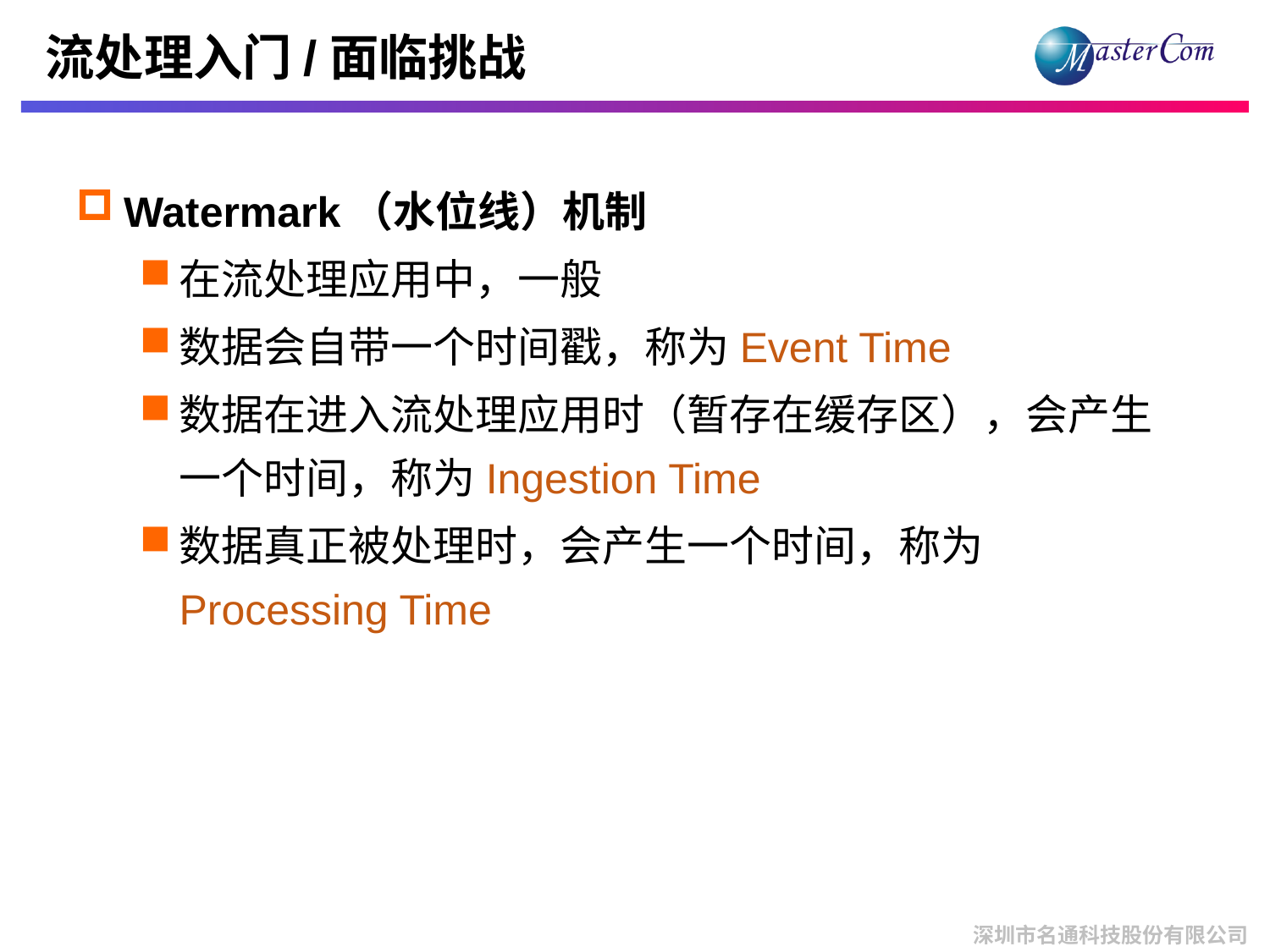

# 流处理入门/面临挑战
Watermark（水位线）机制
在流处理应用中，一般
数据会自带一个时间戳，称为Event Time
数据在进入流处理应用时（暂存在缓存区），会产生一个时间，称为Ingestion Time
数据真正被处理时，会产生一个时间，称为Processing Time